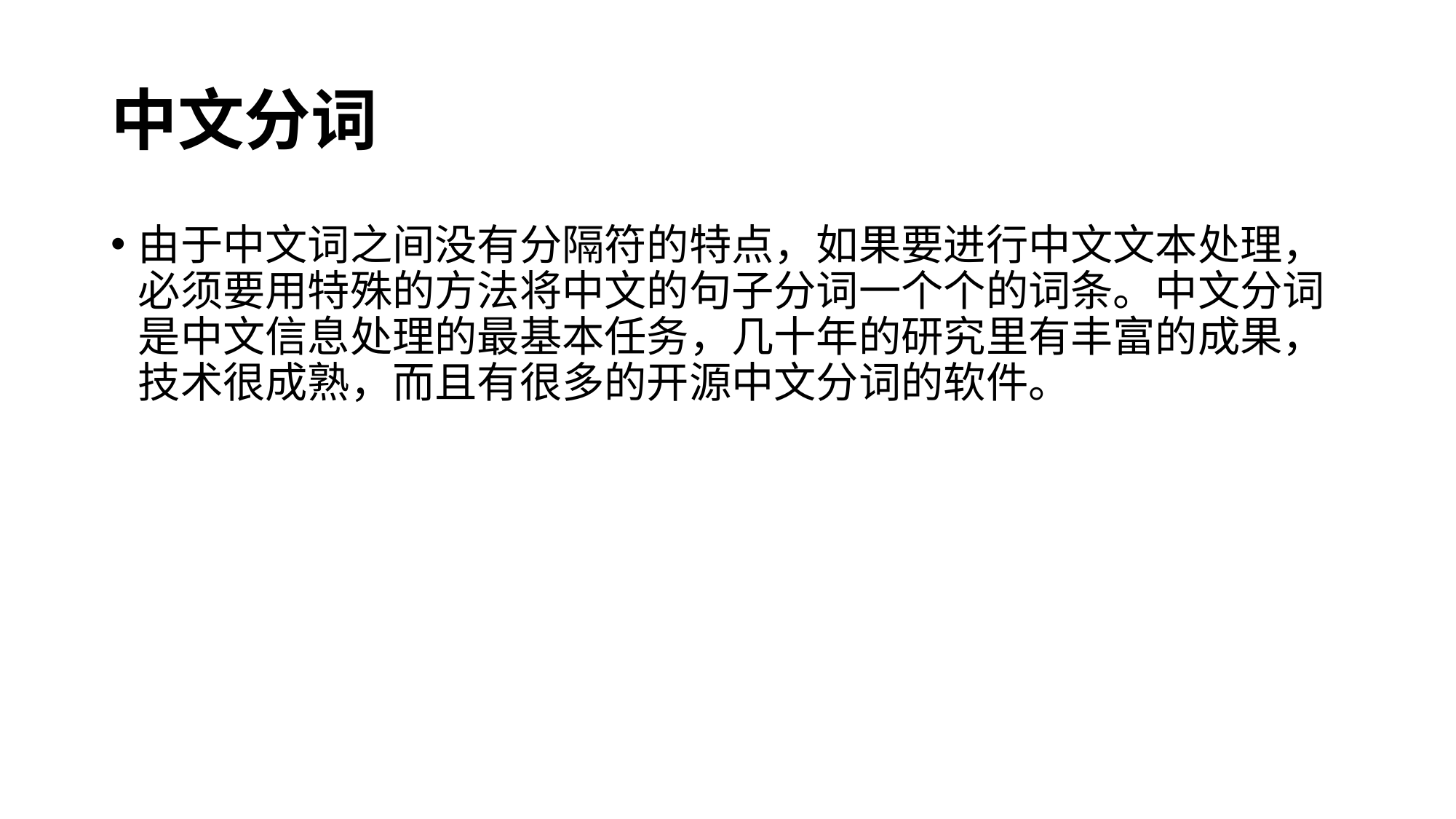

# 中文分词
由于中文词之间没有分隔符的特点，如果要进行中文文本处理，必须要用特殊的方法将中文的句子分词一个个的词条。中文分词是中文信息处理的最基本任务，几十年的研究里有丰富的成果，技术很成熟，而且有很多的开源中文分词的软件。